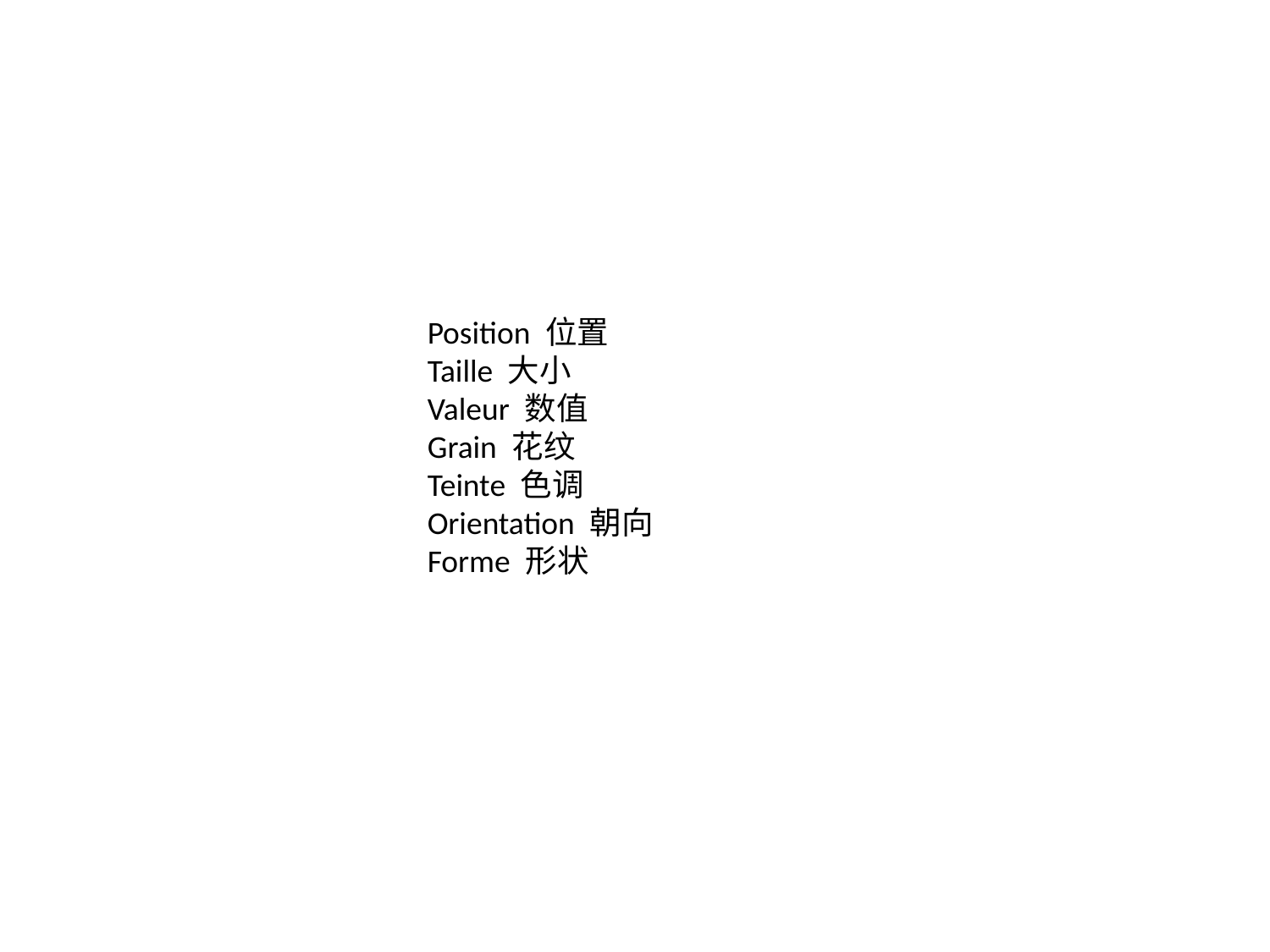

Position 位置
Taille 大小
Valeur 数值
Grain 花纹
Teinte 色调
Orientation 朝向
Forme 形状